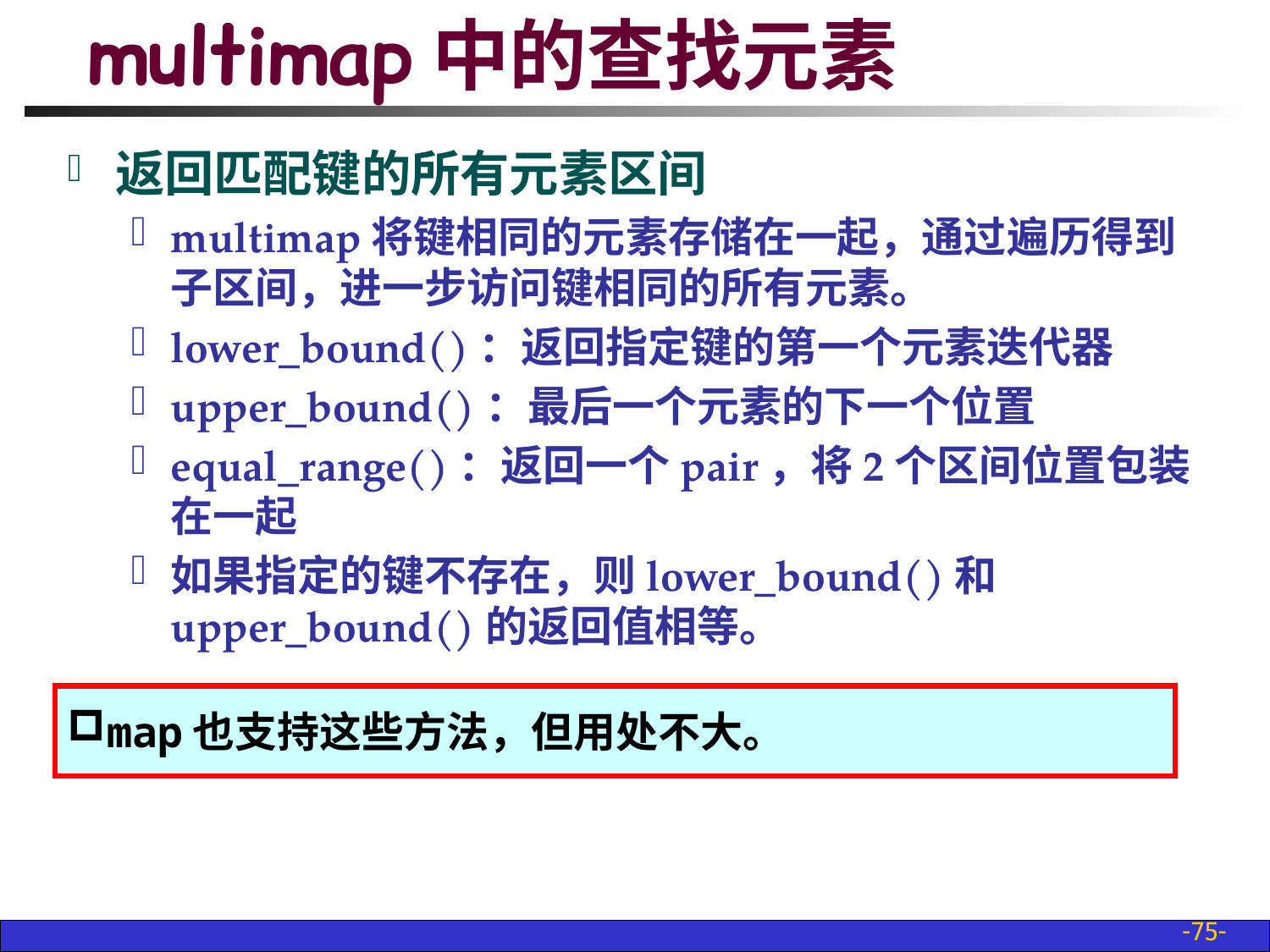

# multimap中的查找元素
返回匹配键的所有元素区间
multimap将键相同的元素存储在一起，通过遍历得到子区间，进一步访问键相同的所有元素。
lower_bound()：返回指定键的第一个元素迭代器
upper_bound()：最后一个元素的下一个位置
equal_range()：返回一个pair，将2个区间位置包装在一起
如果指定的键不存在，则lower_bound()和upper_bound()的返回值相等。
map也支持这些方法，但用处不大。
-75-